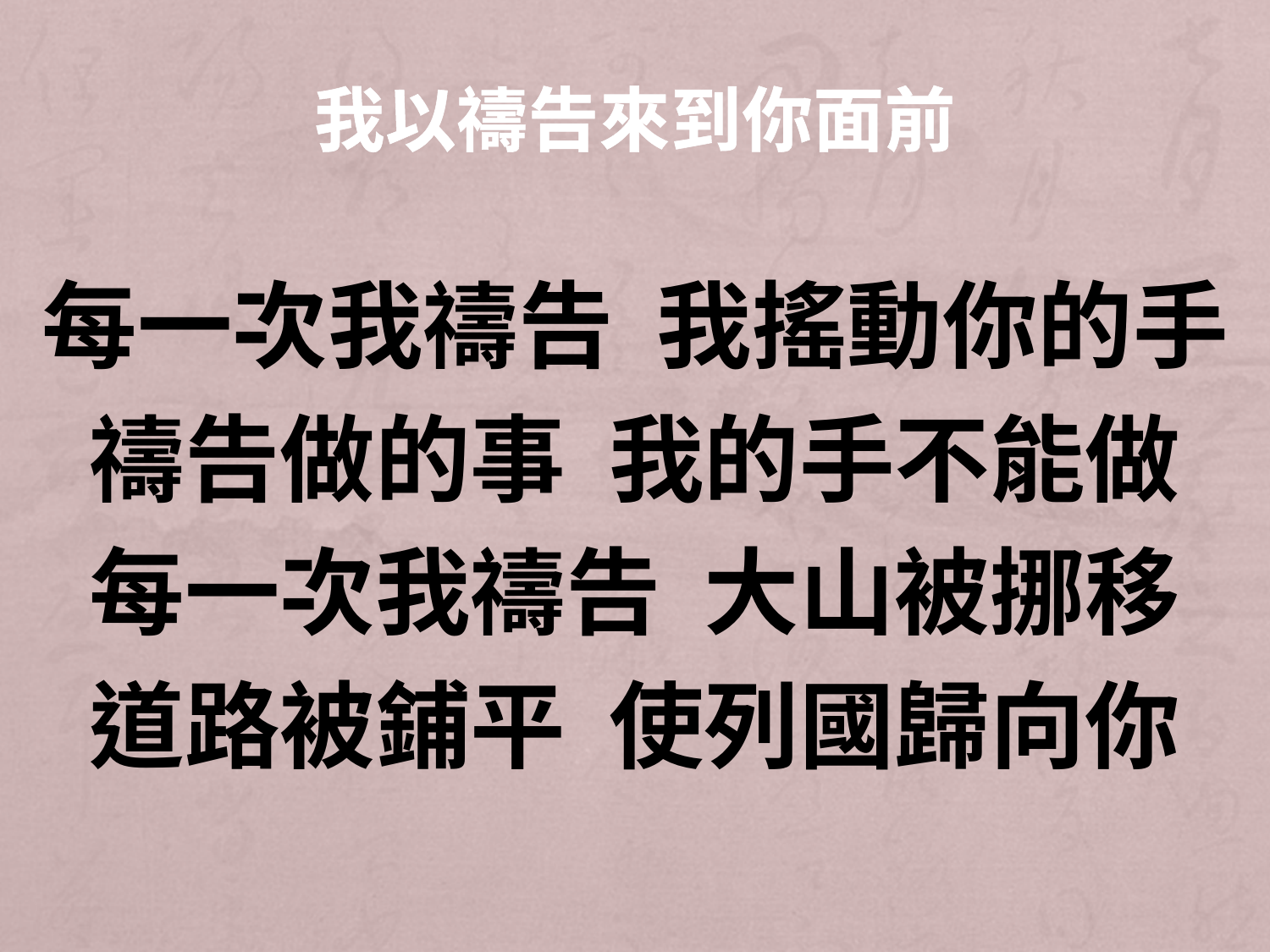

# 我以禱告來到你面前
每一次我禱告  我搖動你的手
禱告做的事  我的手不能做
每一次我禱告  大山被挪移
道路被鋪平  使列國歸向你